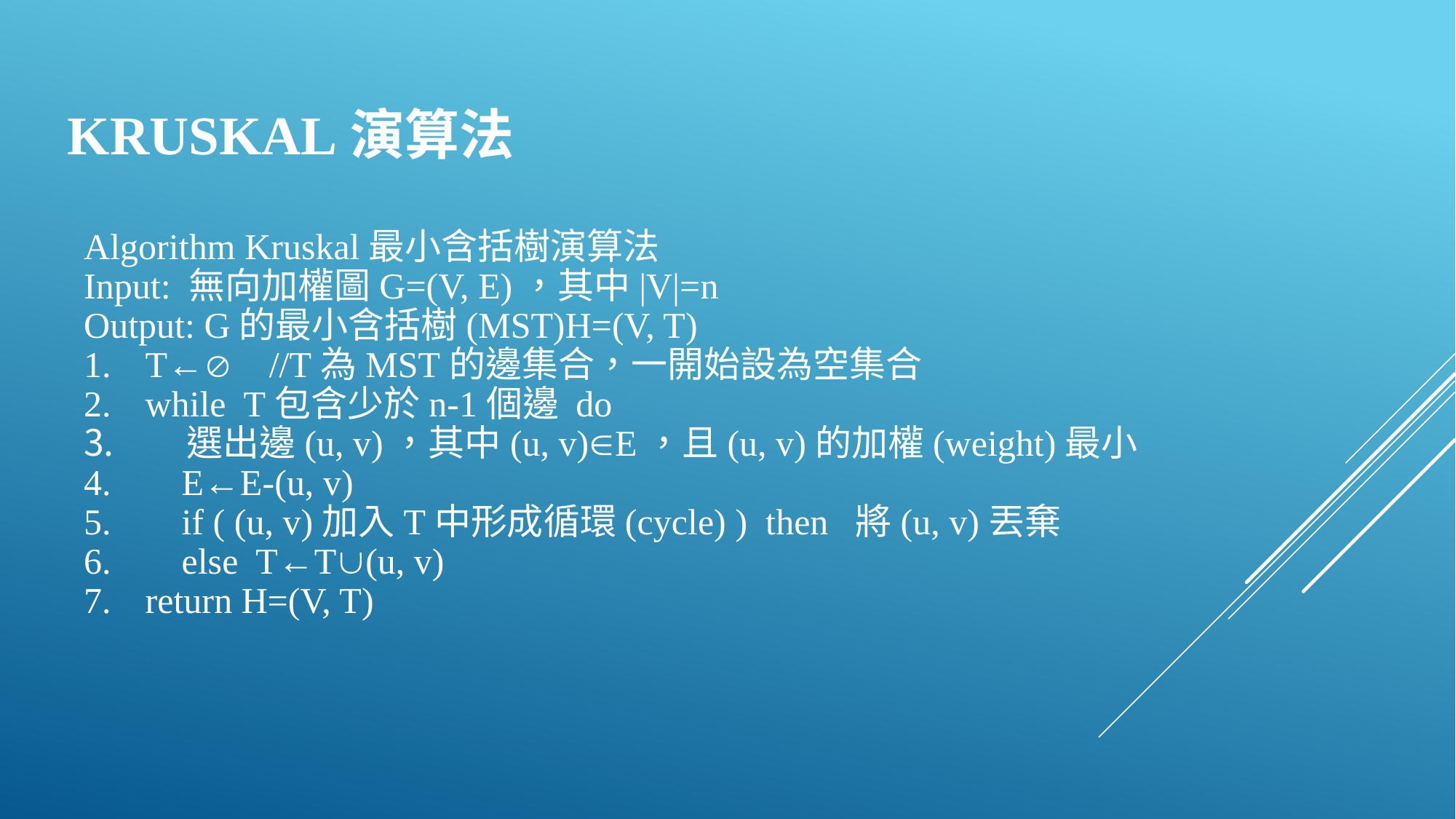

Kruskal演算法
Algorithm Kruskal最小含括樹演算法
Input: 無向加權圖G=(V, E)，其中|V|=n
Output: G的最小含括樹(MST)H=(V, T)
T←∅    //T為MST的邊集合，一開始設為空集合
while  T包含少於n-1個邊 do
    選出邊(u, v)，其中(u, v)∈E，且(u, v)的加權(weight)最小
    E←E-(u, v)
    if ( (u, v)加入T中形成循環(cycle) )  then  將(u, v)丟棄
    else  T←T∪(u, v)
return H=(V, T)